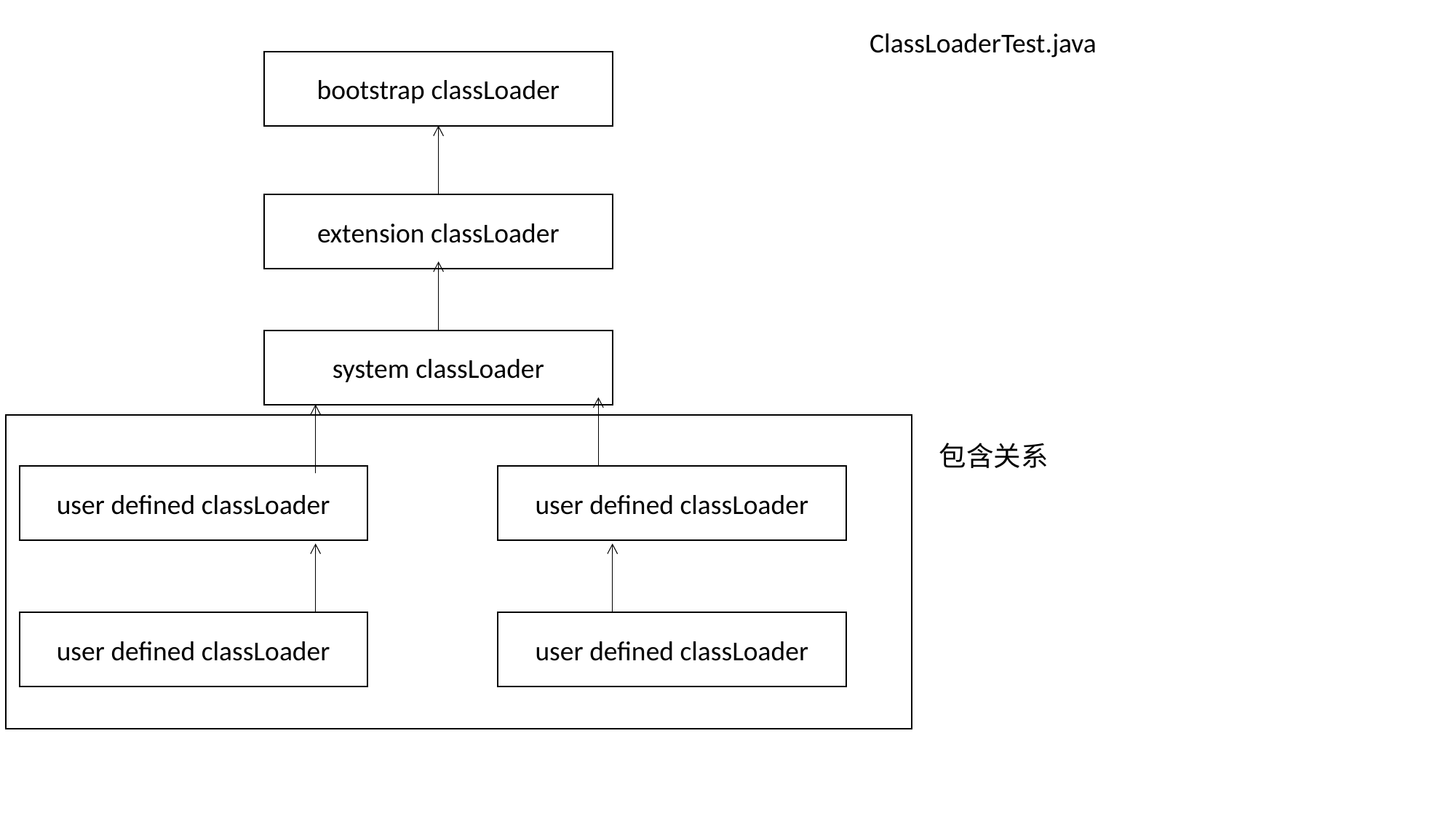

ClassLoaderTest.java
bootstrap classLoader
extension classLoader
system classLoader

包含关系
user defined classLoader
user defined classLoader
user defined classLoader
user defined classLoader